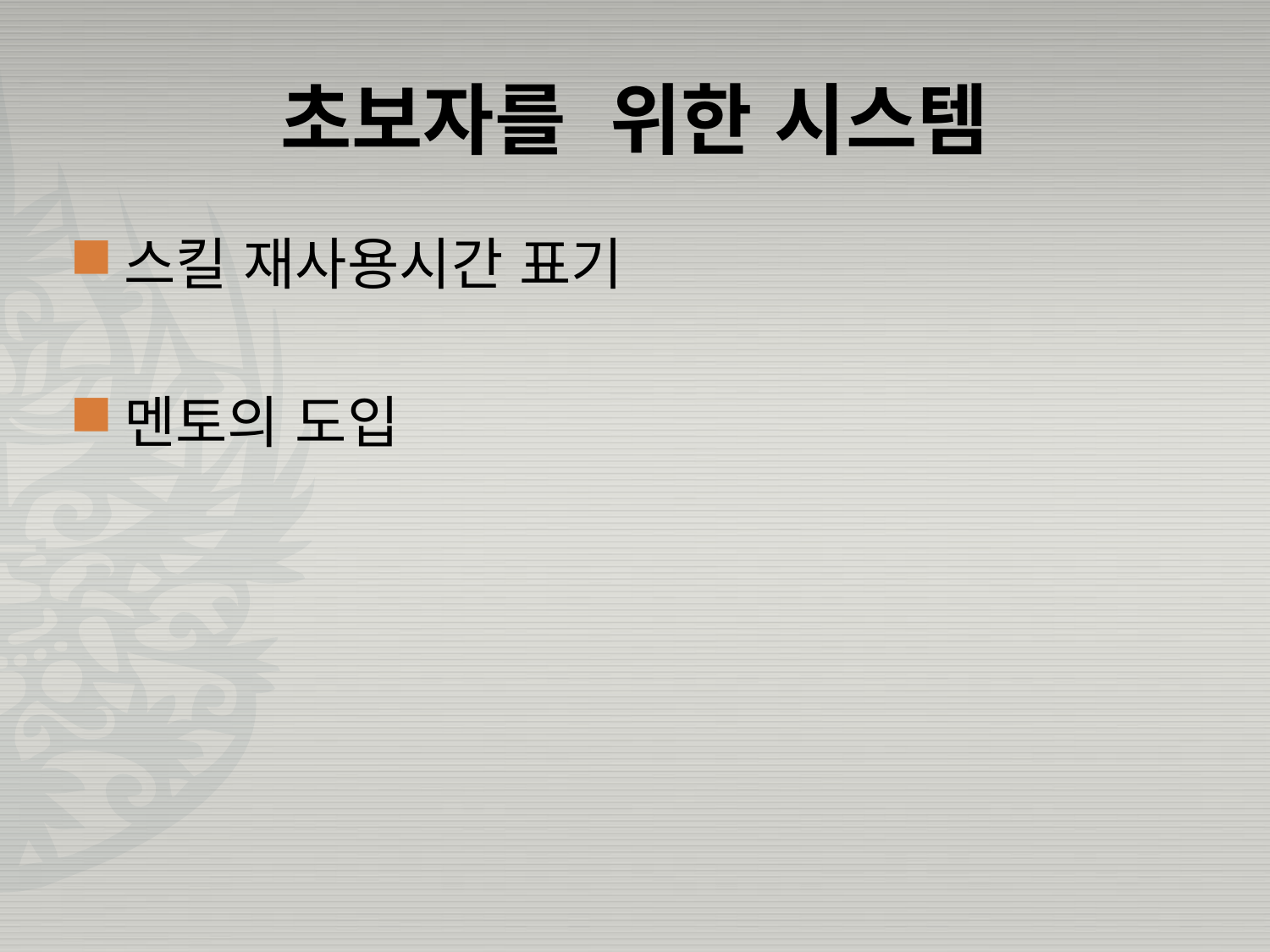

# 초보자를  위한 시스템
스킬 재사용시간 표기

멘토의 도입